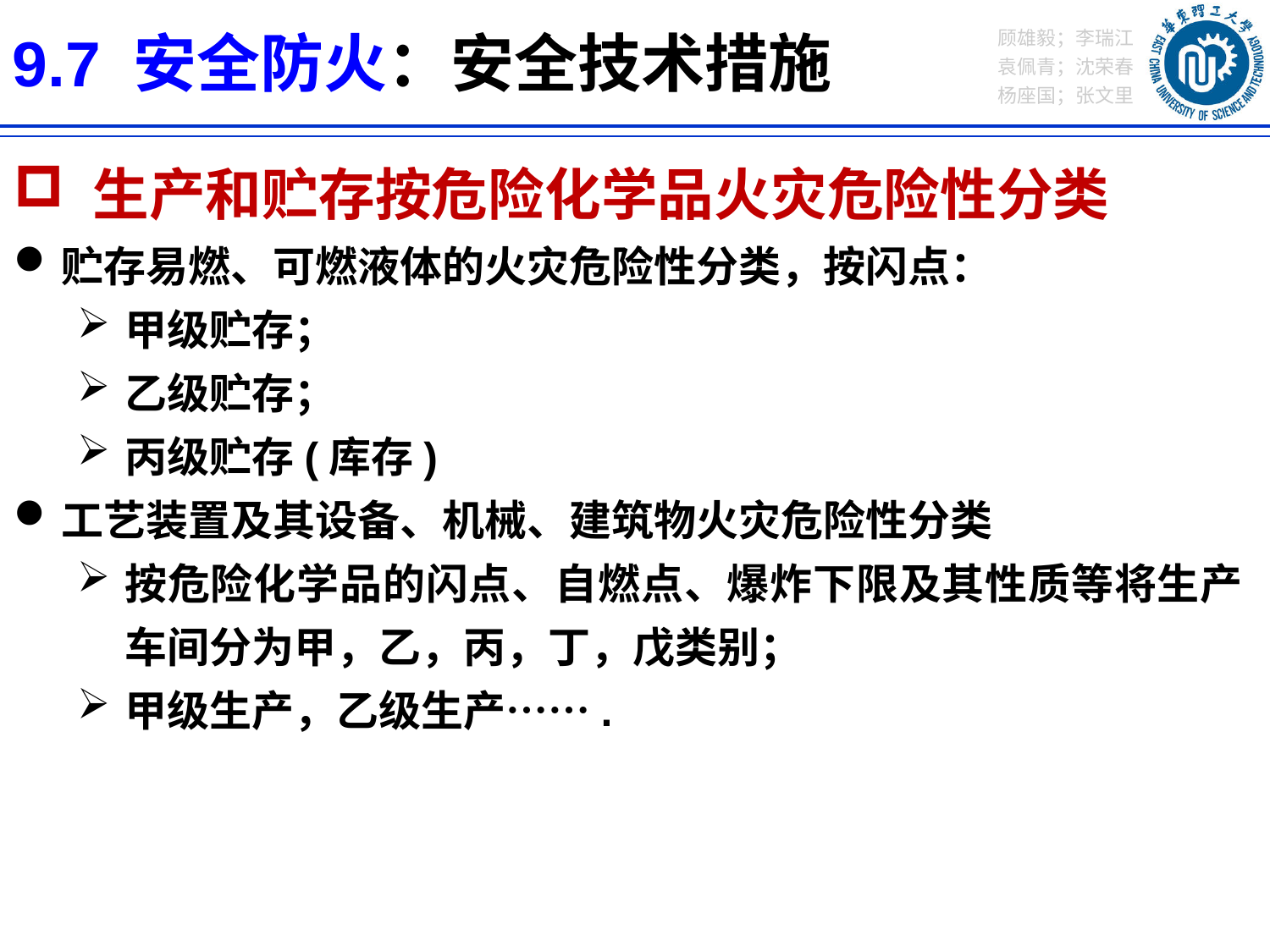

9.7 安全防火：安全技术措施
 生产和贮存按危险化学品火灾危险性分类
贮存易燃、可燃液体的火灾危险性分类，按闪点：
甲级贮存；
乙级贮存；
丙级贮存(库存)
工艺装置及其设备、机械、建筑物火灾危险性分类
按危险化学品的闪点、自燃点、爆炸下限及其性质等将生产车间分为甲，乙，丙，丁，戊类别；
甲级生产，乙级生产…….